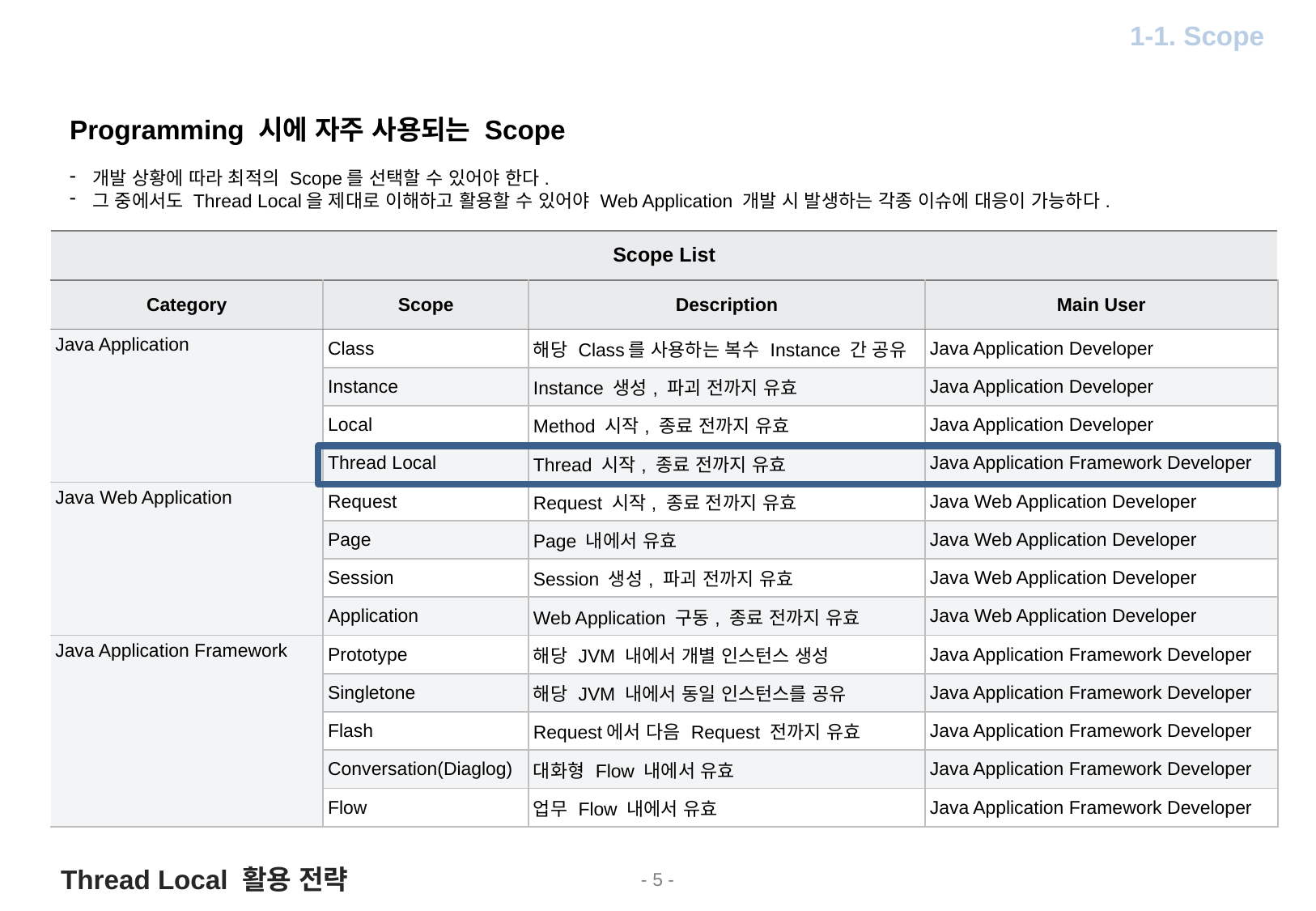

1. Overview
1-1. Scope
Programming 시에 자주 사용되는 Scope

개발 상황에 따라 최적의 Scope를 선택할 수 있어야 한다.
그 중에서도 Thread Local을 제대로 이해하고 활용할 수 있어야 Web Application 개발 시 발생하는 각종 이슈에 대응이 가능하다.
| Scope List |  |  |  |
| --- | --- | --- | --- |
| Category | Scope | Description | Main User |
| Java Application | Class | 해당 Class를 사용하는 복수 Instance 간 공유 | Java Application Developer |
|  | Instance | Instance 생성, 파괴 전까지 유효 | Java Application Developer |
|  | Local | Method 시작, 종료 전까지 유효 | Java Application Developer |
|  | Thread Local | Thread 시작, 종료 전까지 유효 | Java Application Framework Developer |
| Java Web Application | Request | Request 시작, 종료 전까지 유효 | Java Web Application Developer |
|  | Page | Page 내에서 유효 | Java Web Application Developer |
|  | Session | Session 생성, 파괴 전까지 유효 | Java Web Application Developer |
|  | Application | Web Application 구동, 종료 전까지 유효 | Java Web Application Developer |
| Java Application Framework | Prototype | 해당 JVM 내에서 개별 인스턴스 생성 | Java Application Framework Developer |
|  | Singletone | 해당 JVM 내에서 동일 인스턴스를 공유 | Java Application Framework Developer |
|  | Flash | Request에서 다음 Request 전까지 유효 | Java Application Framework Developer |
|  | Conversation(Diaglog) | 대화형 Flow 내에서 유효 | Java Application Framework Developer |
|  | Flow | 업무 Flow 내에서 유효 | Java Application Framework Developer |